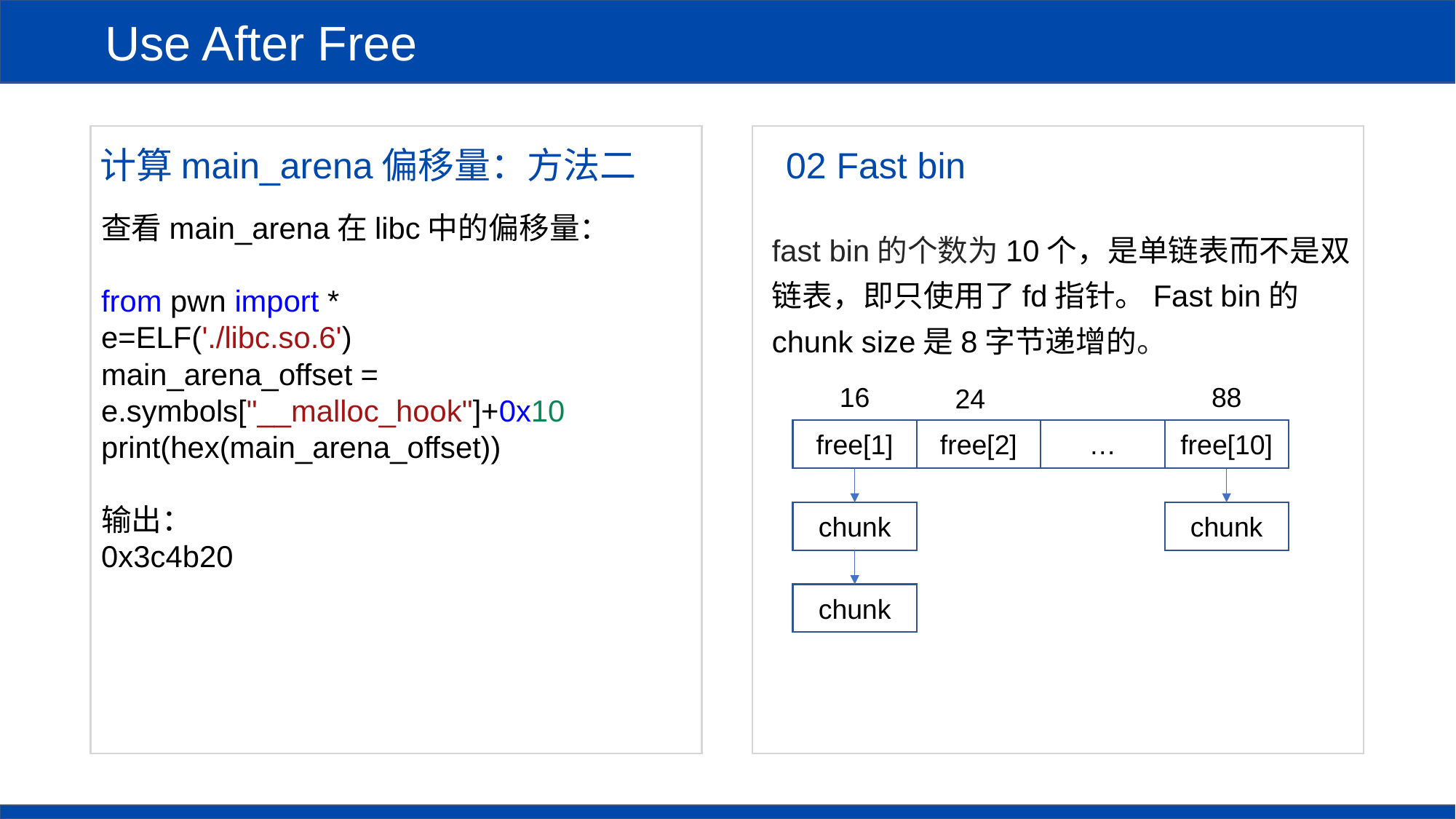

Use After Free

计算main_arena偏移量：方法二
02 Fast bin
查看main_arena在libc中的偏移量：

from pwn import *
e=ELF('./libc.so.6')
main_arena_offset = e.symbols["__malloc_hook"]+0x10
print(hex(main_arena_offset))
输出：
0x3c4b20
fast bin的个数为10个，是单链表而不是双链表，即只使用了fd指针。Fast bin的chunk size是8字节递增的。
16
88
24
free[10]
…
free[2]
free[1]
chunk
chunk
chunk